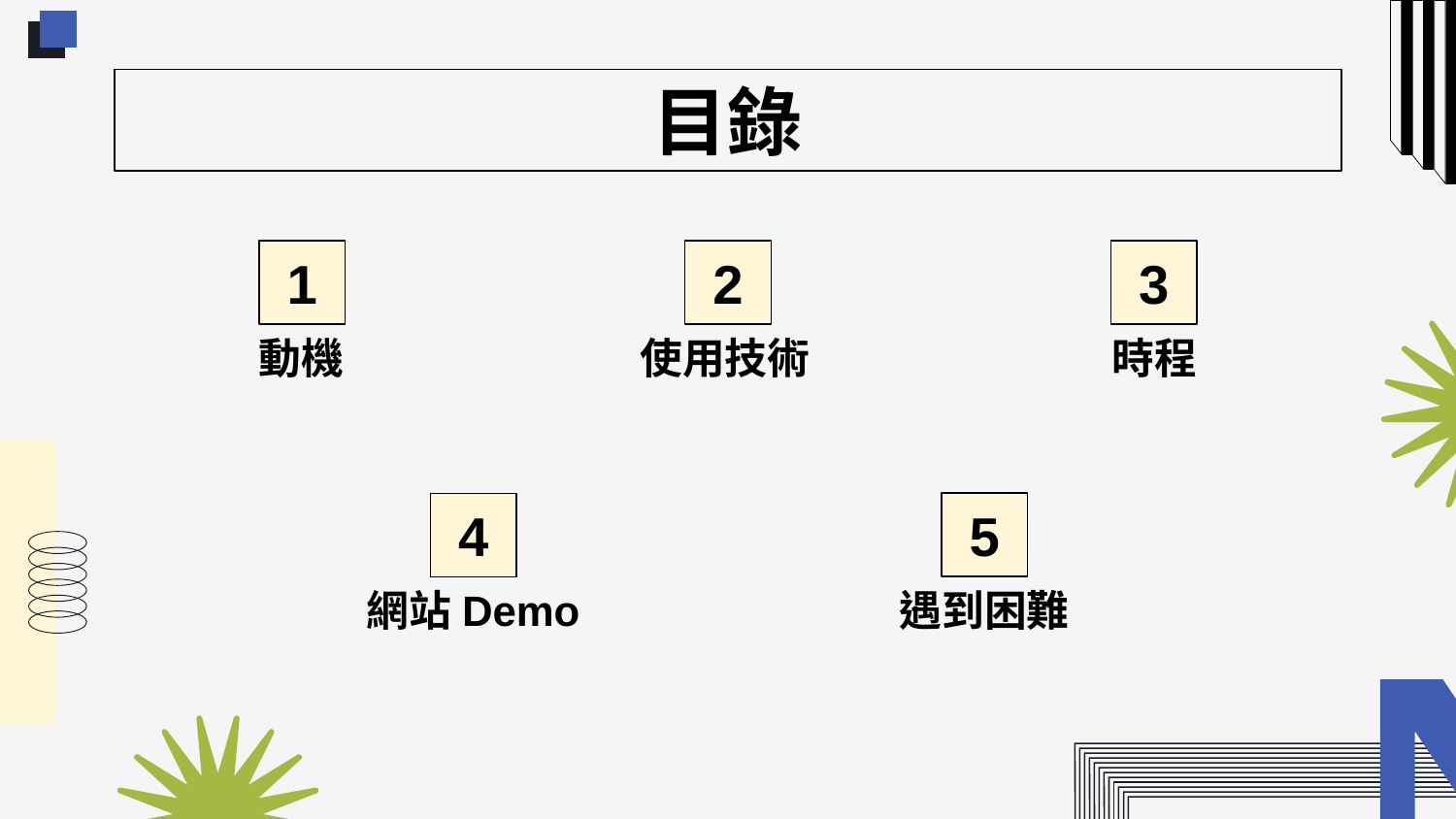

目錄
# 1
2
3
時程
使用技術
動機
5
4
遇到困難
網站Demo